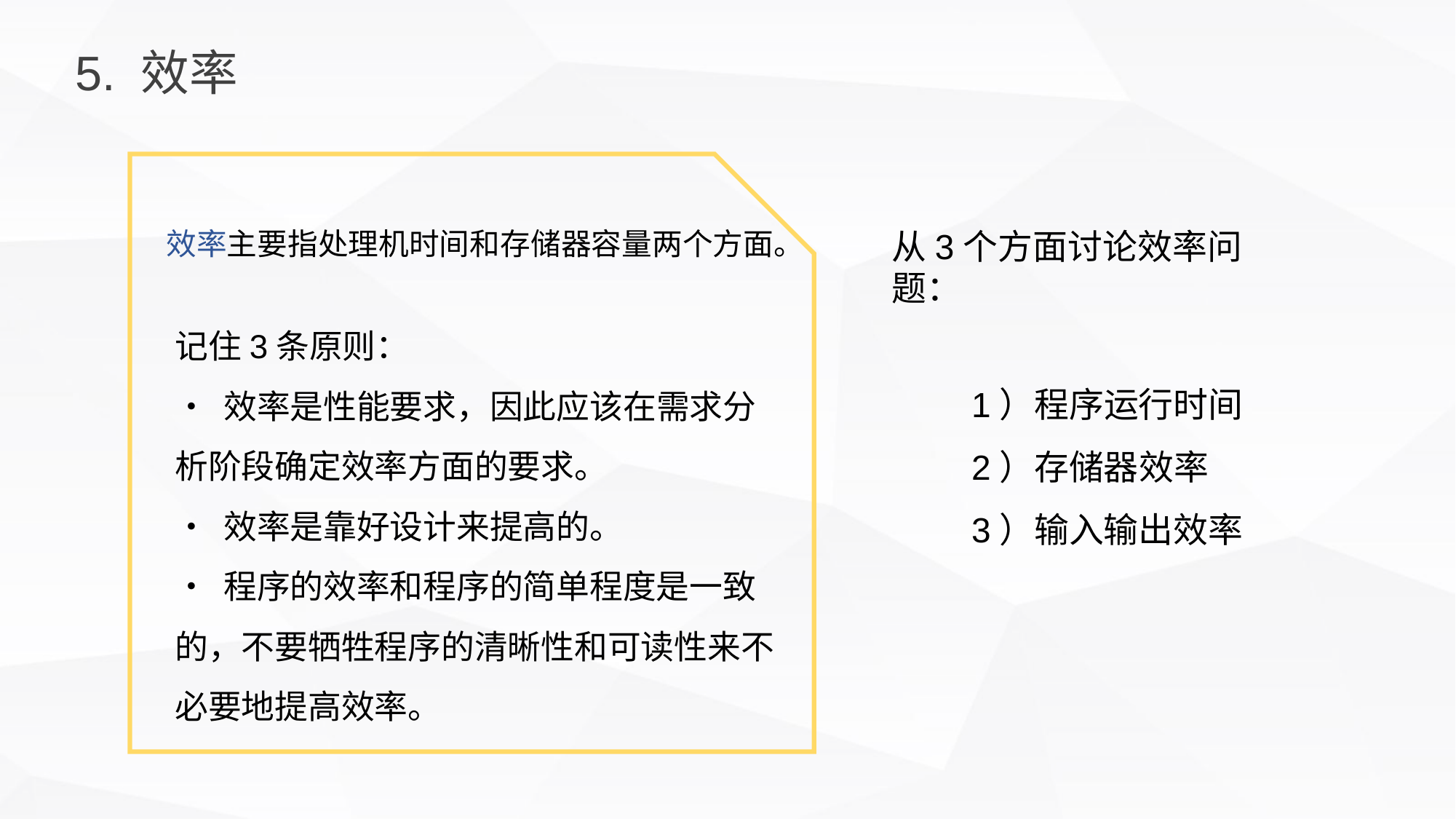

5. 效率

效率主要指处理机时间和存储器容量两个方面。
从3个方面讨论效率问题：
记住3条原则：
• 效率是性能要求，因此应该在需求分析阶段确定效率方面的要求。
• 效率是靠好设计来提高的。
• 程序的效率和程序的简单程度是一致的，不要牺牲程序的清晰性和可读性来不必要地提高效率。
1）程序运行时间
2）存储器效率
3）输入输出效率